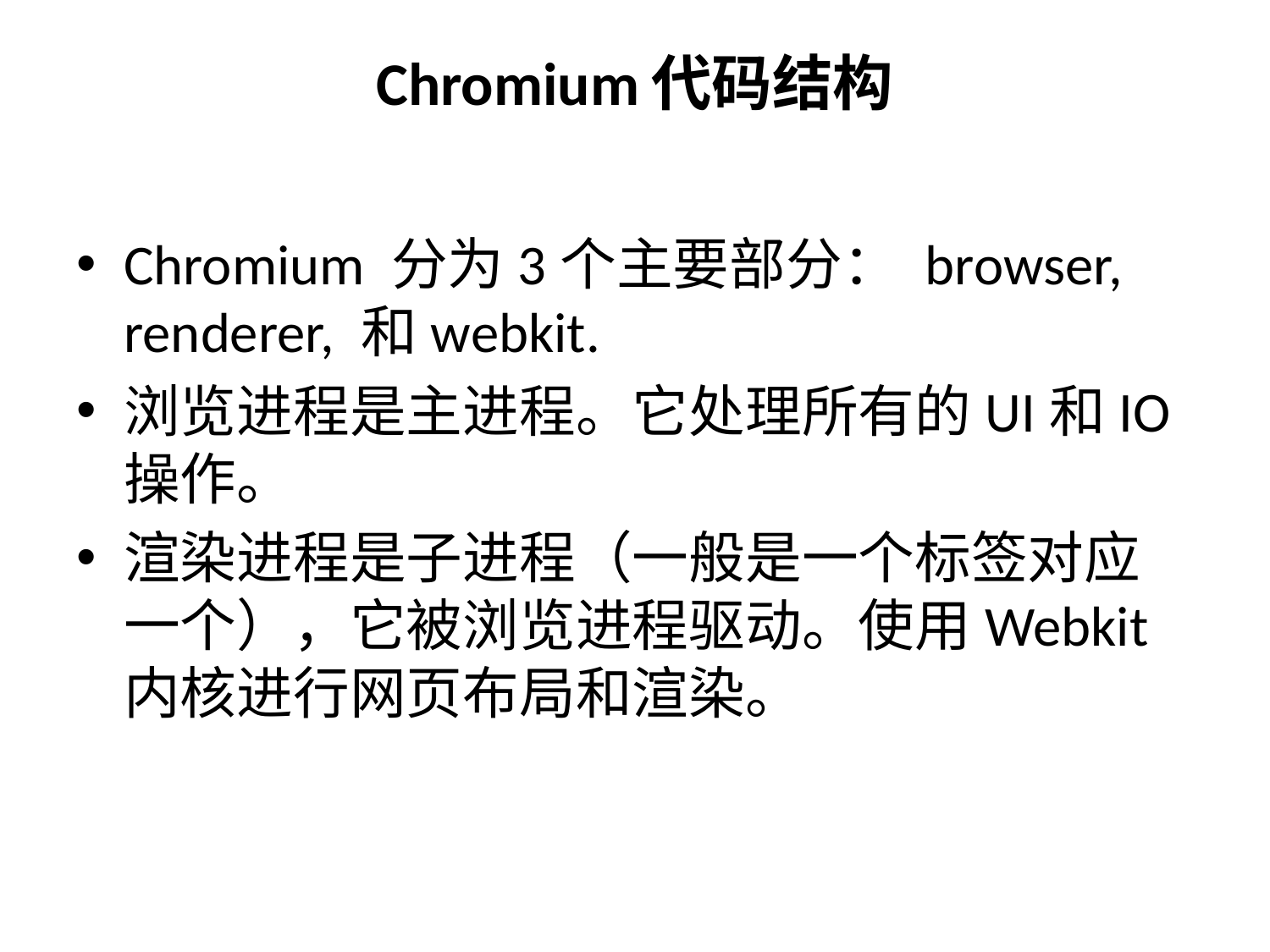

# Chromium代码结构
Chromium 分为3个主要部分： browser, renderer, 和webkit.
浏览进程是主进程。它处理所有的UI和IO操作。
渲染进程是子进程（一般是一个标签对应一个），它被浏览进程驱动。使用Webkit 内核进行网页布局和渲染。